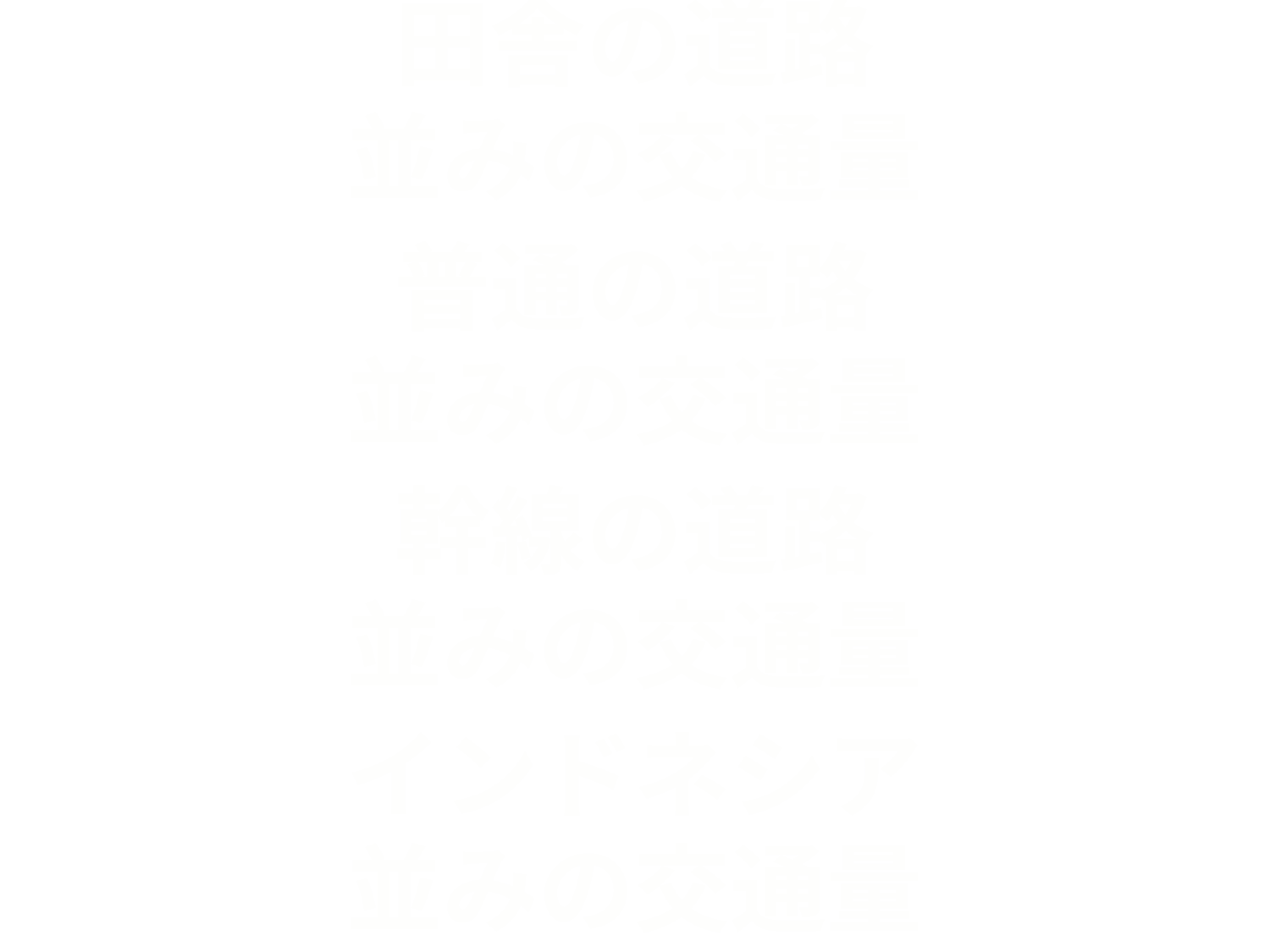

田舎の道路
並みの交通量
普通の道路
並みの交通量
幹線の道路
並みの交通量
インドネシア
並みの交通量